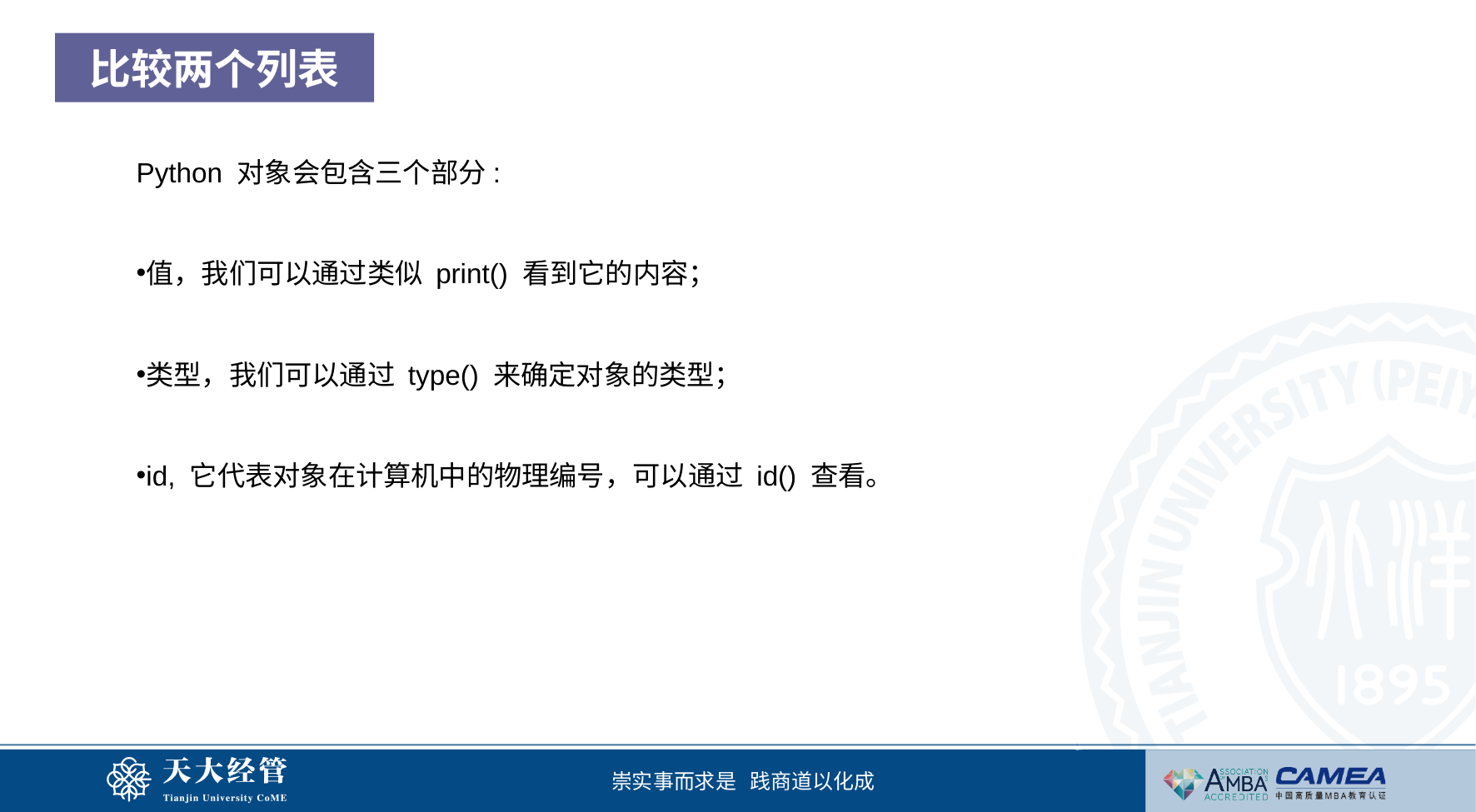

比较两个列表
Python 对象会包含三个部分:

值，我们可以通过类似 print() 看到它的内容；

类型，我们可以通过 type() 来确定对象的类型；

id, 它代表对象在计算机中的物理编号，可以通过 id() 查看。